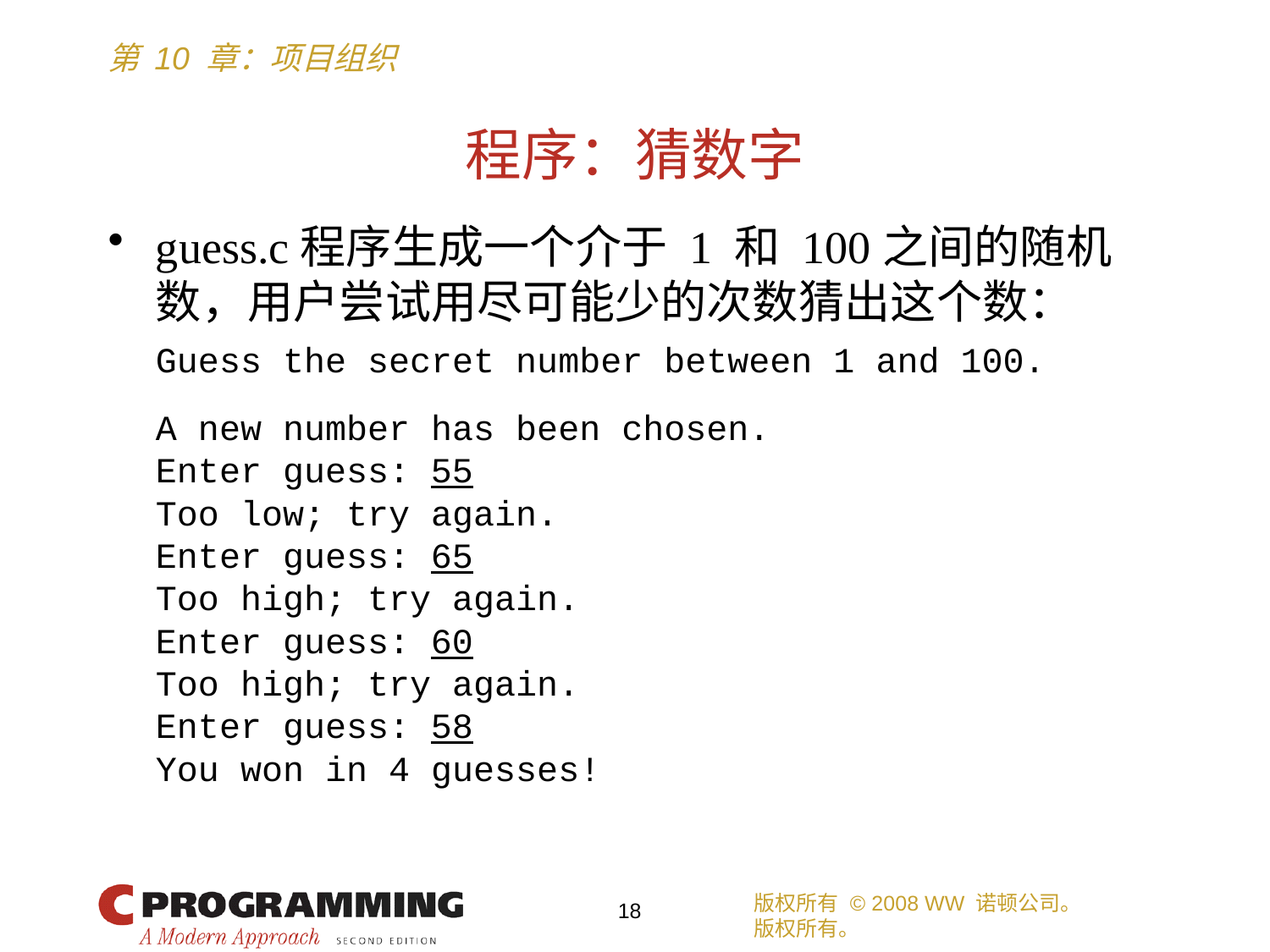

# 程序：猜数字
guess.c程序生成一个介于 1 和 100之间的随机数，用户尝试用尽可能少的次数猜出这个数：
	Guess the secret number between 1 and 100.

	A new number has been chosen.
	Enter guess: 55
	Too low; try again.
	Enter guess: 65
	Too high; try again.
	Enter guess: 60
	Too high; try again.
	Enter guess: 58
	You won in 4 guesses!
版权所有 © 2008 WW 诺顿公司。
版权所有。
18